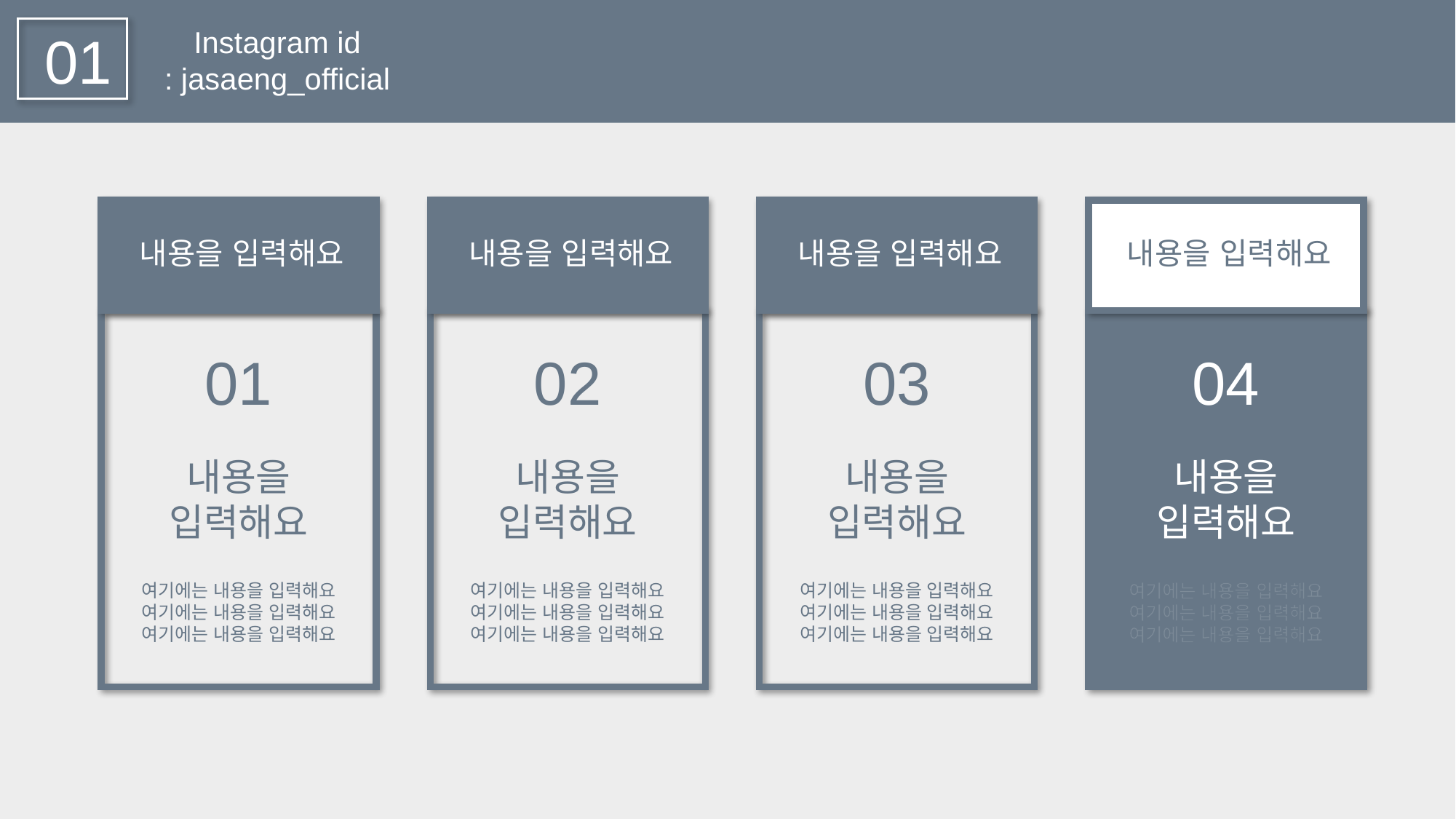

Instagram id
: jasaeng_official

01

내용을 입력해요
내용을 입력해요
내용을 입력해요
내용을 입력해요

01
02
03
04
내용을
입력해요
내용을
입력해요
내용을
입력해요
내용을
입력해요
여기에는 내용을 입력해요
여기에는 내용을 입력해요
여기에는 내용을 입력해요
여기에는 내용을 입력해요
여기에는 내용을 입력해요
여기에는 내용을 입력해요
여기에는 내용을 입력해요
여기에는 내용을 입력해요
여기에는 내용을 입력해요
여기에는 내용을 입력해요
여기에는 내용을 입력해요
여기에는 내용을 입력해요